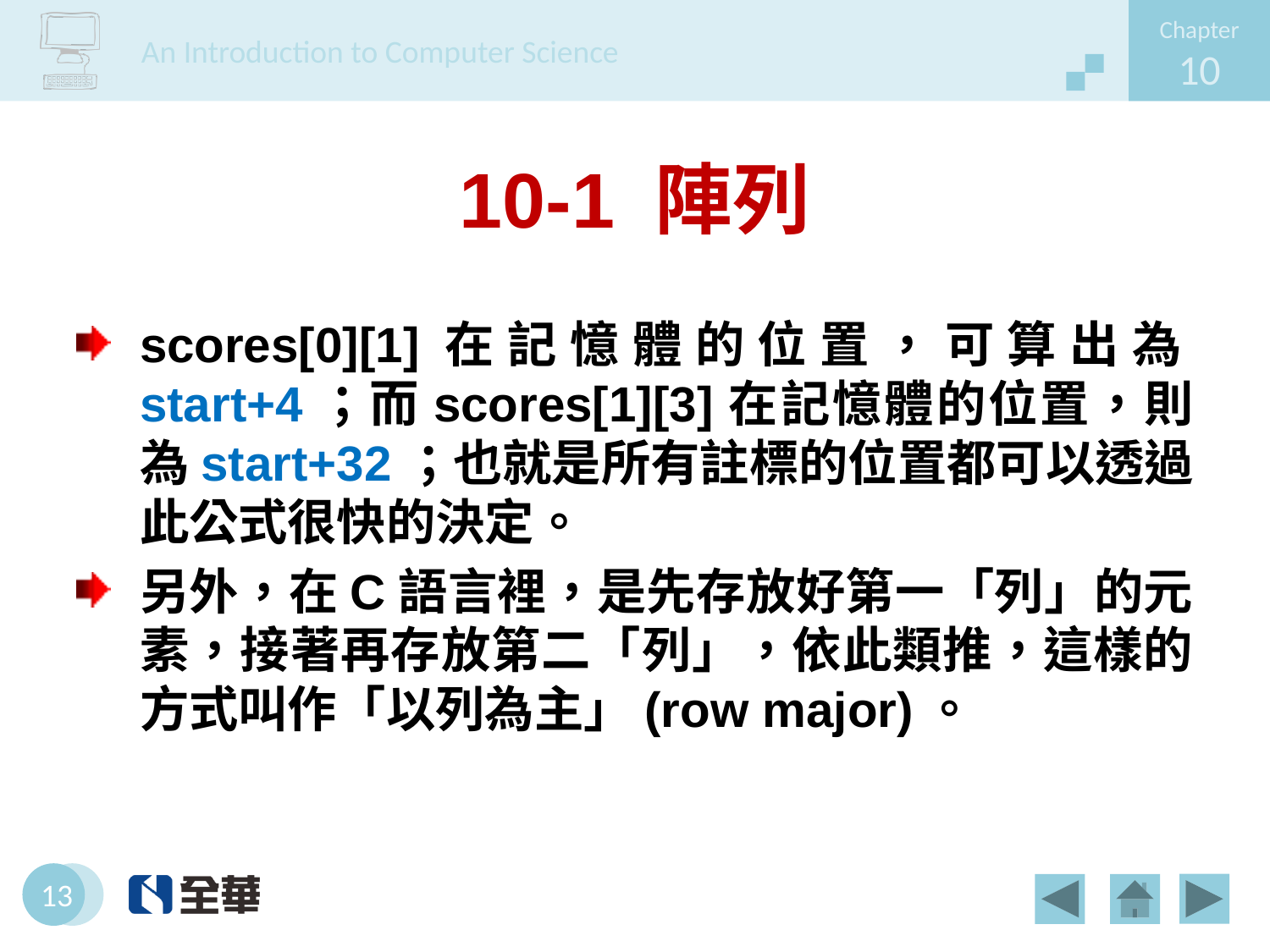

# 10-1 陣列
scores[0][1]在記憶體的位置，可算出為start+4；而scores[1][3]在記憶體的位置，則為start+32；也就是所有註標的位置都可以透過此公式很快的決定。
另外，在C語言裡，是先存放好第一「列」的元素，接著再存放第二「列」，依此類推，這樣的方式叫作「以列為主」(row major)。